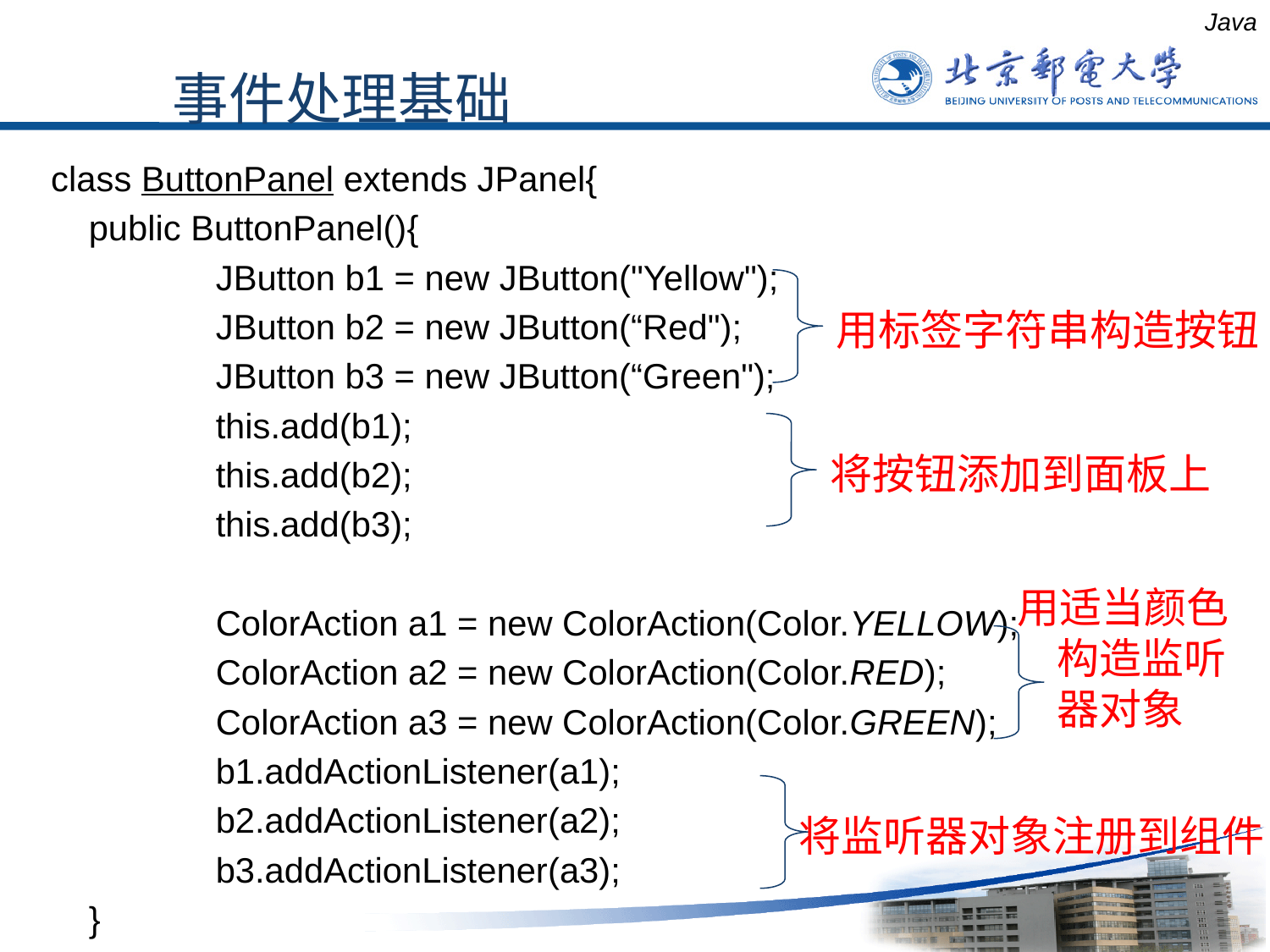

Java
事件处理基础
 class ButtonPanel extends JPanel{
	public ButtonPanel(){
		JButton b1 = new JButton("Yellow");
		JButton b2 = new JButton(“Red");
		JButton b3 = new JButton(“Green");
		this.add(b1);
		this.add(b2);
		this.add(b3);

		ColorAction a1 = new ColorAction(Color.YELLOW);
		ColorAction a2 = new ColorAction(Color.RED);
		ColorAction a3 = new ColorAction(Color.GREEN);
		b1.addActionListener(a1);
		b2.addActionListener(a2);
		b3.addActionListener(a3);
	}

用标签字符串构造按钮

将按钮添加到面板上
用适当颜色构造监听器对象

将监听器对象注册到组件